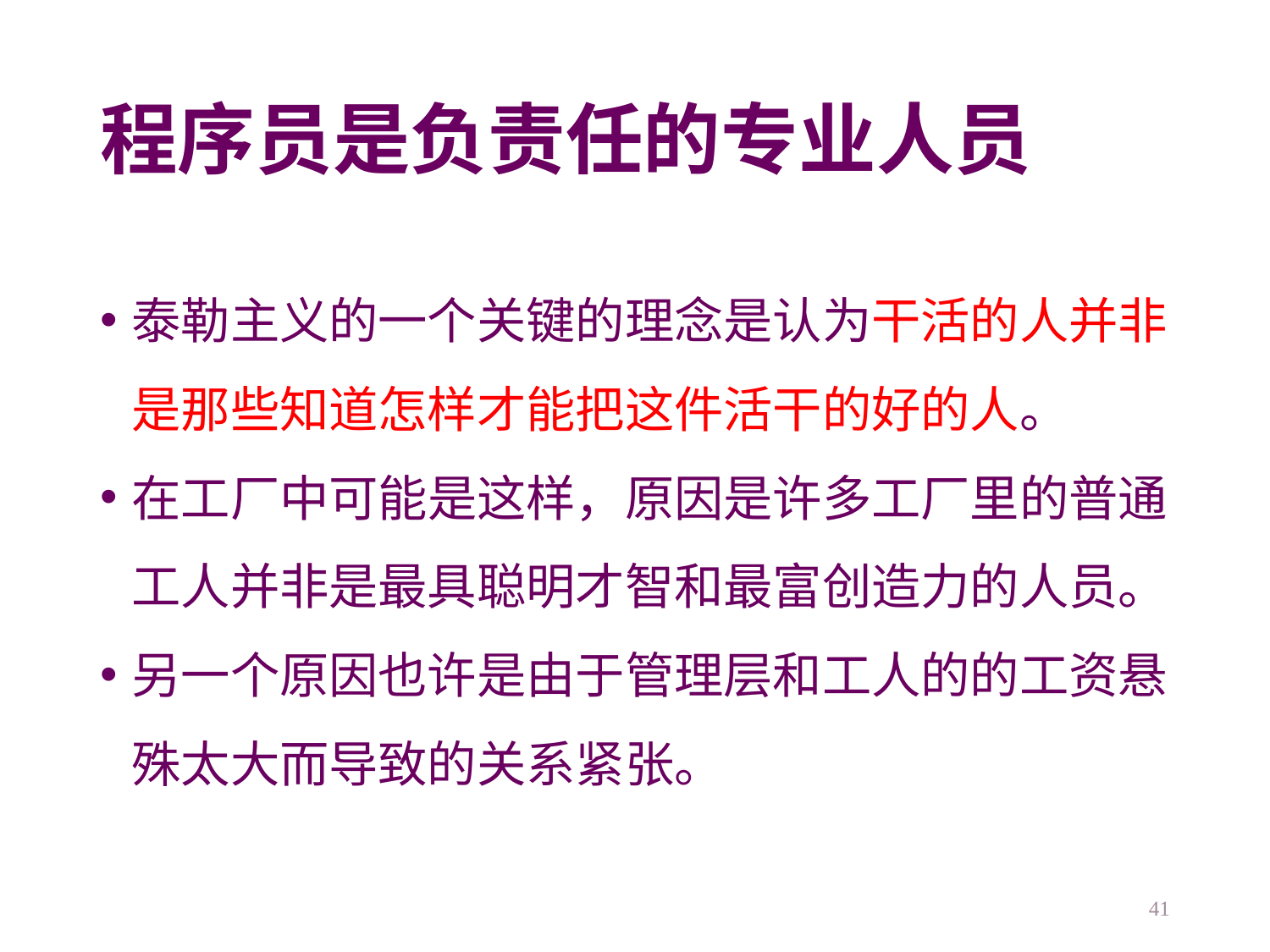

# 程序员是负责任的专业人员
泰勒主义的一个关键的理念是认为干活的人并非是那些知道怎样才能把这件活干的好的人。
在工厂中可能是这样，原因是许多工厂里的普通工人并非是最具聪明才智和最富创造力的人员。
另一个原因也许是由于管理层和工人的的工资悬殊太大而导致的关系紧张。
41